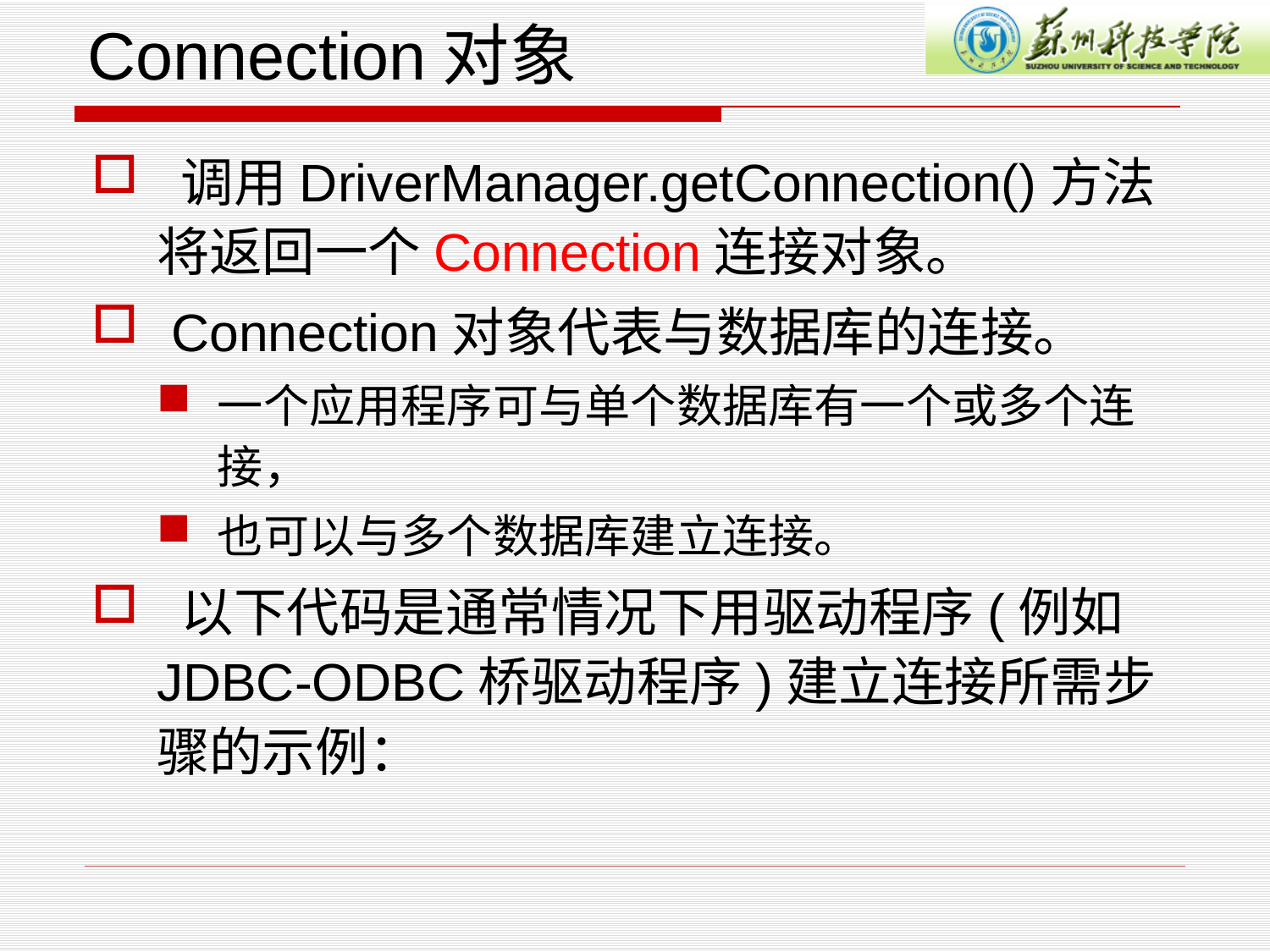

# Connection对象
 调用DriverManager.getConnection()方法将返回一个Connection连接对象。
 Connection对象代表与数据库的连接。
一个应用程序可与单个数据库有一个或多个连接，
也可以与多个数据库建立连接。
 以下代码是通常情况下用驱动程序(例如JDBC-ODBC桥驱动程序)建立连接所需步骤的示例：